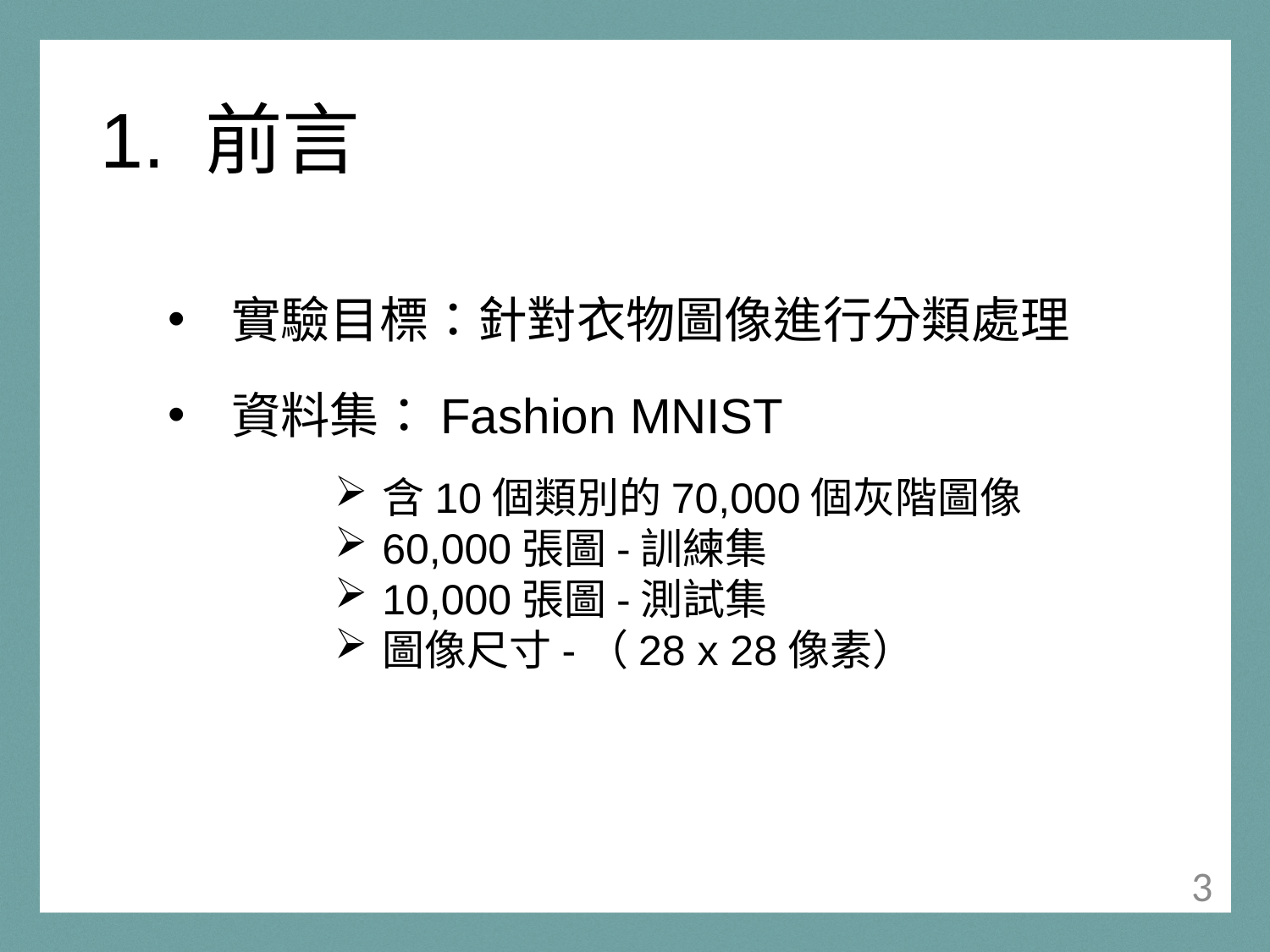

# 1. 前言
實驗目標：針對衣物圖像進行分類處理
資料集：Fashion MNIST
含10個類別的70,000個灰階圖像
60,000張圖-訓練集
10,000張圖-測試集
圖像尺寸-（28 x 28像素）
3